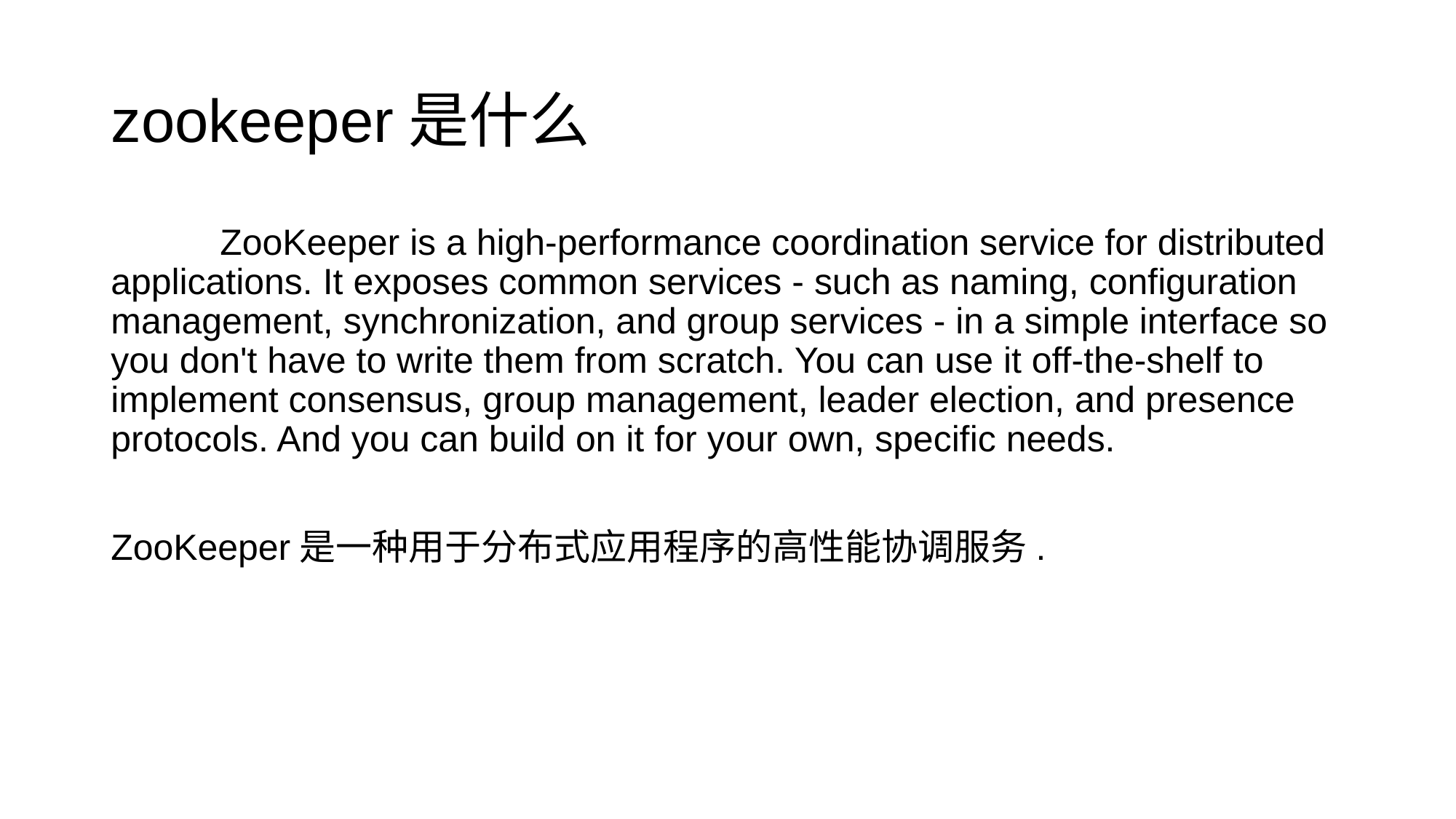

# zookeeper是什么
	ZooKeeper is a high-performance coordination service for distributed applications. It exposes common services - such as naming, configuration management, synchronization, and group services - in a simple interface so you don't have to write them from scratch. You can use it off-the-shelf to implement consensus, group management, leader election, and presence protocols. And you can build on it for your own, specific needs.

ZooKeeper是一种用于分布式应用程序的高性能协调服务.